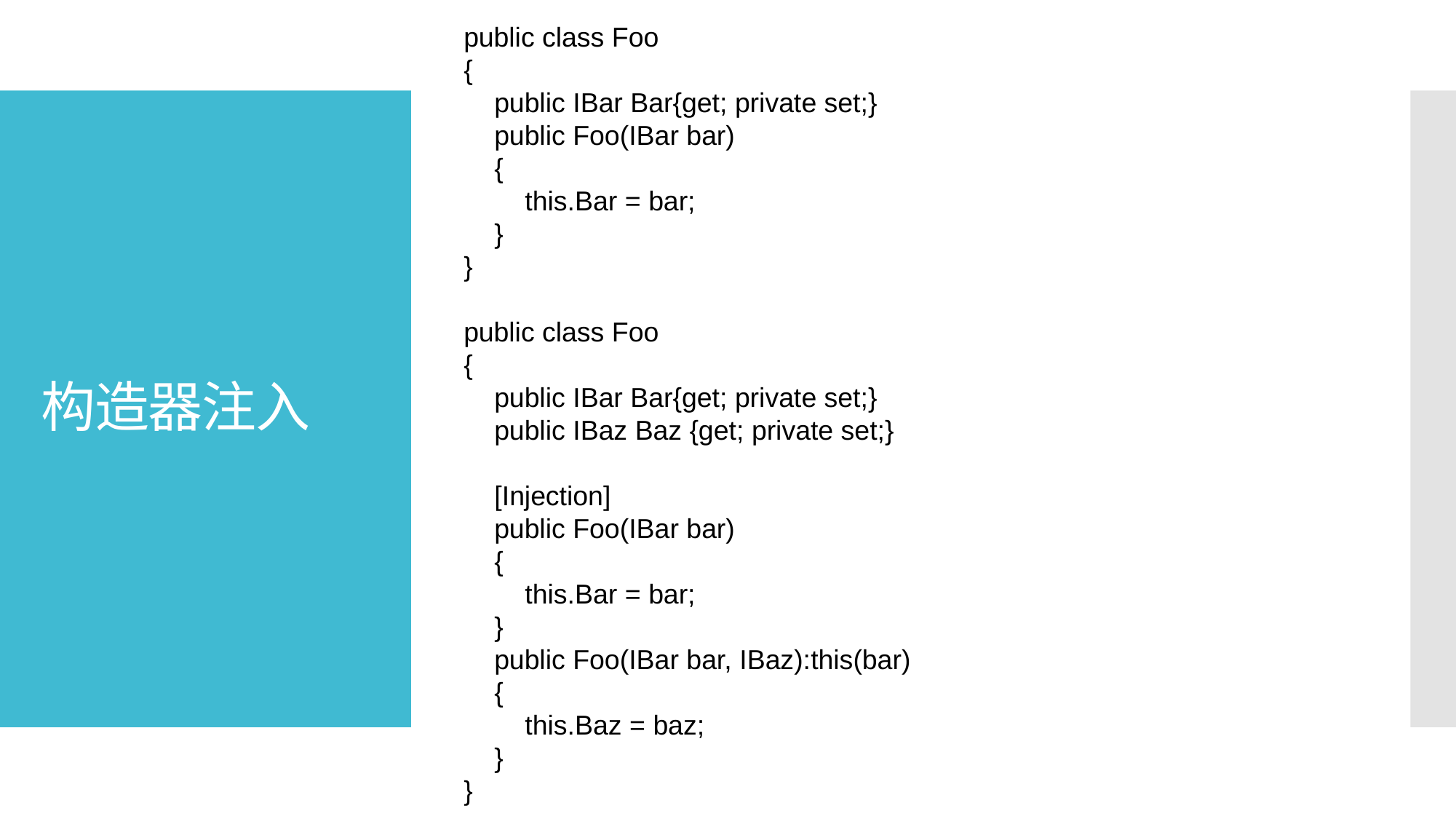

public class Foo
{
    public IBar Bar{get; private set;}
    public Foo(IBar bar)
    {
        this.Bar = bar;
    }
}

public class Foo
{
    public IBar Bar{get; private set;}
    public IBaz Baz {get; private set;}

    [Injection]
    public Foo(IBar bar)
    {
        this.Bar = bar;
    }
    public Foo(IBar bar, IBaz):this(bar)
    {
        this.Baz = baz;
    }
}
# 构造器注入